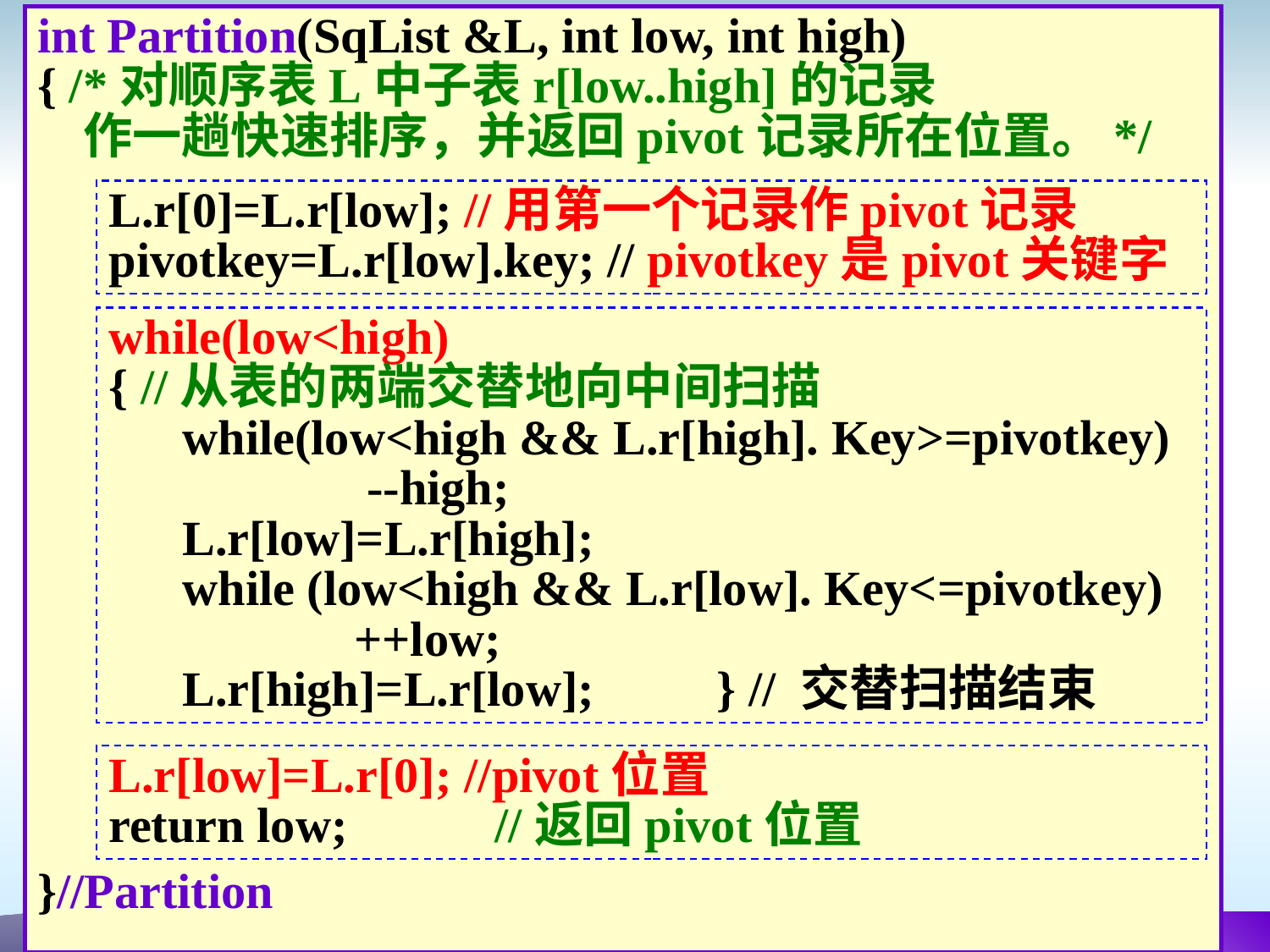

int Partition(SqList &L, int low, int high)
{ /*对顺序表L中子表r[low..high]的记录
   作一趟快速排序，并返回pivot记录所在位置。*/

}//Partition
L.r[0]=L.r[low]; //用第一个记录作pivot记录
pivotkey=L.r[low].key; // pivotkey是pivot关键字
while(low<high)
{ //从表的两端交替地向中间扫描
      while(low<high && L.r[high]. Key>=pivotkey)
                     --high;
      L.r[low]=L.r[high];
      while (low<high && L.r[low]. Key<=pivotkey)
                    ++low;
      L.r[high]=L.r[low];          } // 交替扫描结束
L.r[low]=L.r[0]; //pivot位置
return low;            //返回pivot位置
69